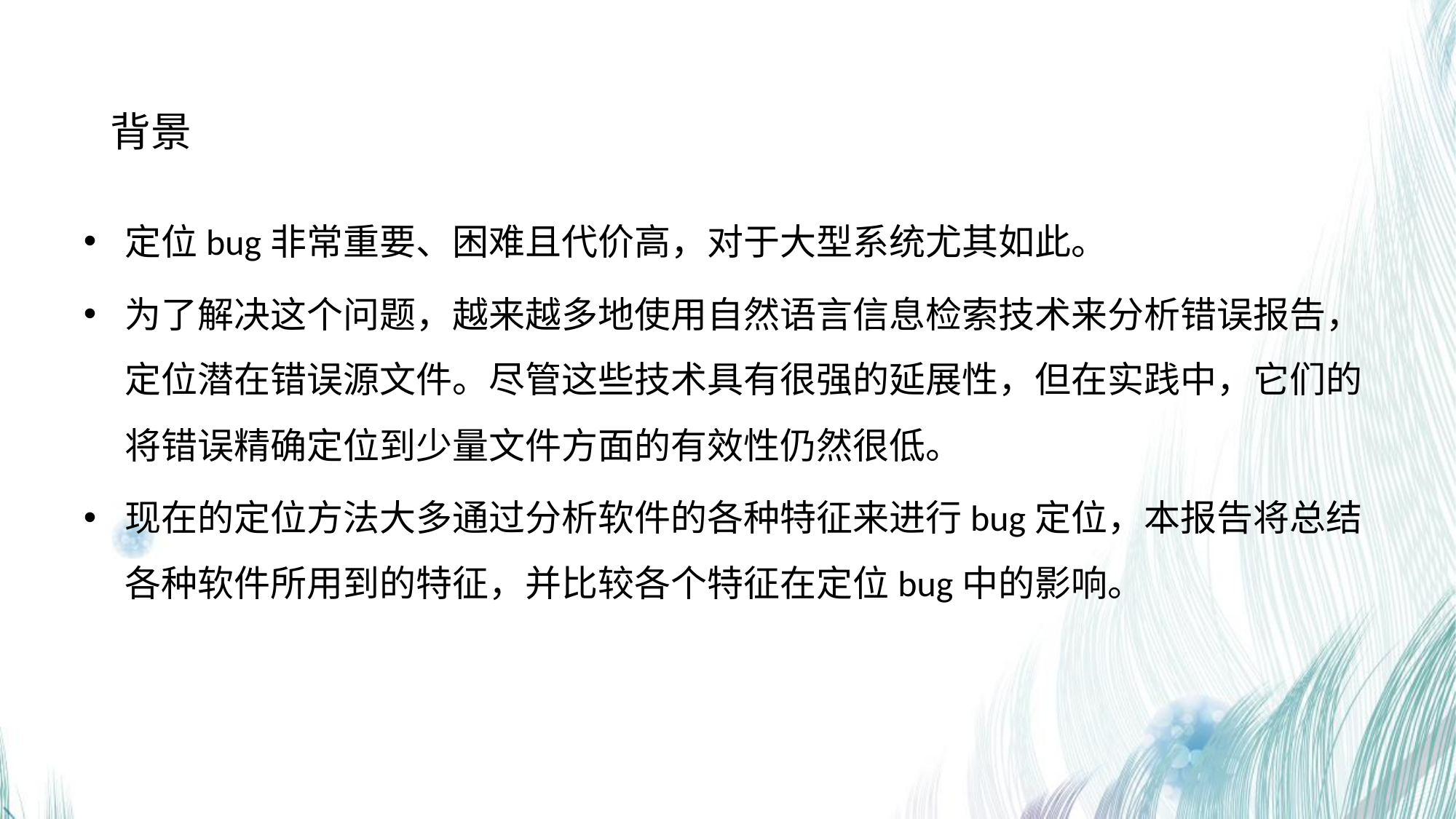

# 背景
定位bug非常重要、困难且代价高，对于大型系统尤其如此。
为了解决这个问题，越来越多地使用自然语言信息检索技术来分析错误报告，定位潜在错误源文件。尽管这些技术具有很强的延展性，但在实践中，它们的将错误精确定位到少量文件方面的有效性仍然很低。
现在的定位方法大多通过分析软件的各种特征来进行bug定位，本报告将总结各种软件所用到的特征，并比较各个特征在定位bug中的影响。